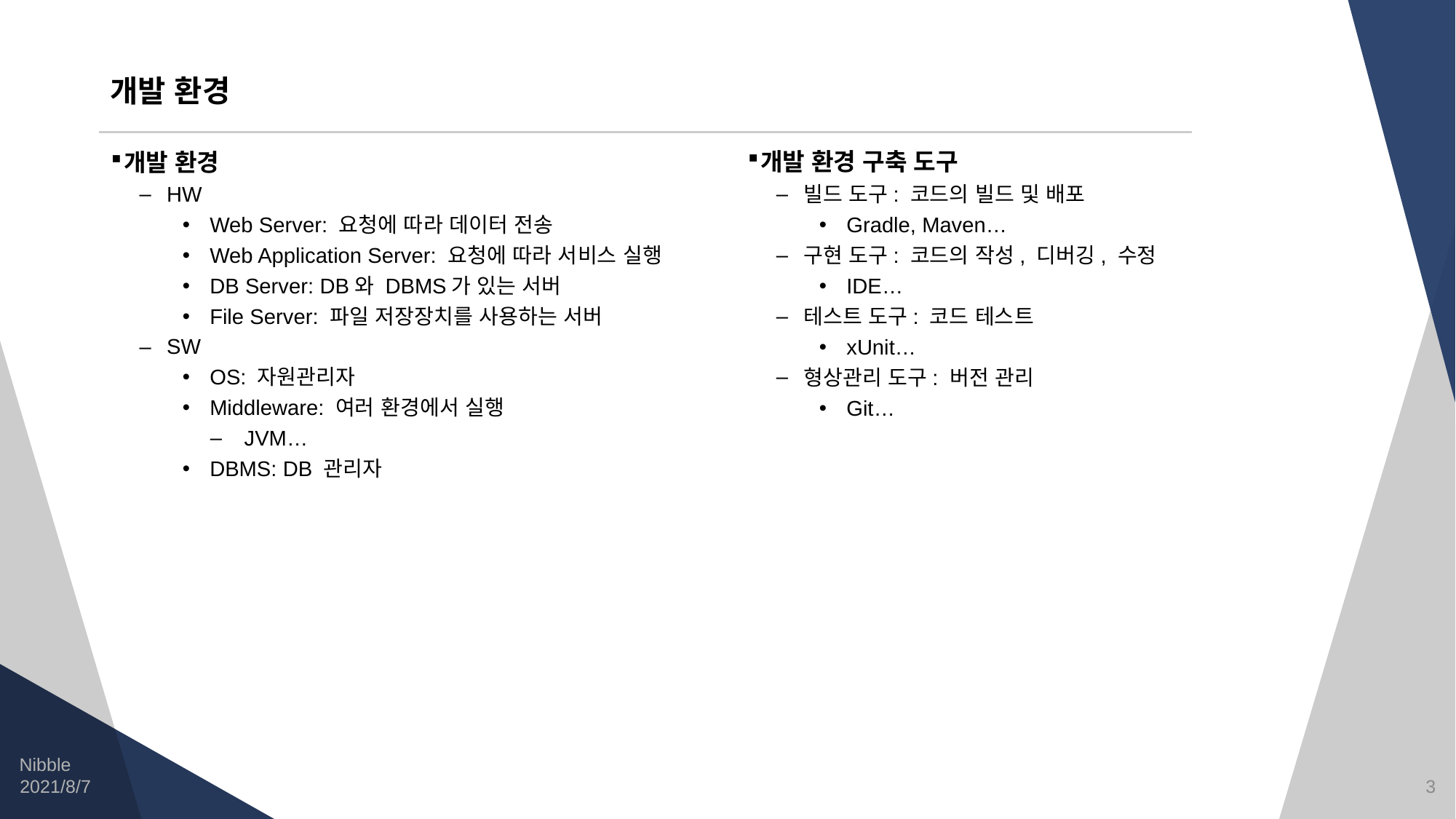

# 개발 환경
개발 환경 구축 도구
빌드 도구: 코드의 빌드 및 배포
Gradle, Maven…
구현 도구: 코드의 작성, 디버깅, 수정
IDE…
테스트 도구: 코드 테스트
xUnit…
형상관리 도구: 버전 관리
Git…

개발 환경
HW
Web Server: 요청에 따라 데이터 전송
Web Application Server: 요청에 따라 서비스 실행
DB Server: DB와 DBMS가 있는 서버
File Server: 파일 저장장치를 사용하는 서버
SW
OS: 자원관리자
Middleware: 여러 환경에서 실행
JVM…
DBMS: DB 관리자

Nibble
2021/8/7
3